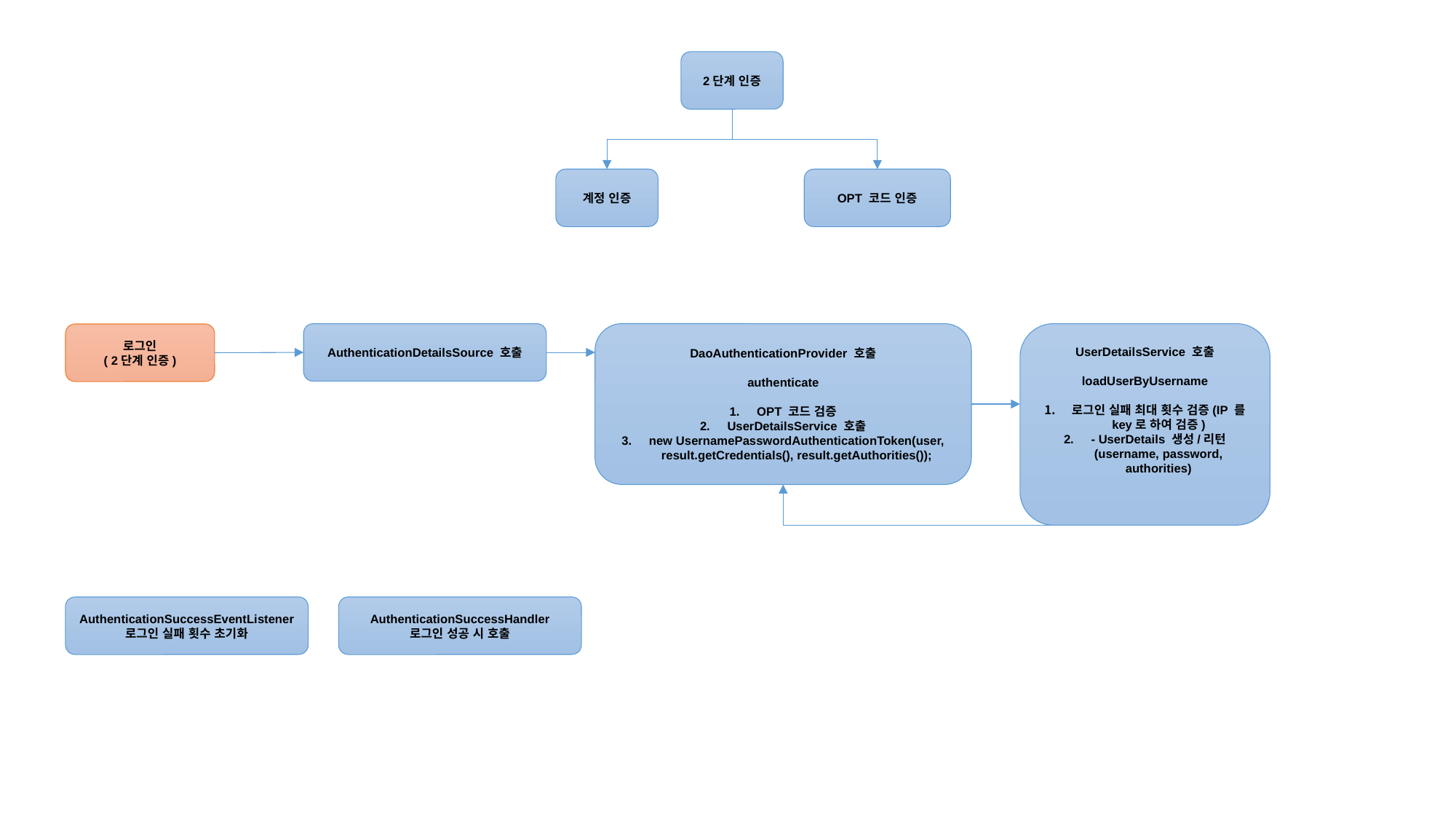

2단계 인증
계정 인증
OPT 코드 인증
DaoAuthenticationProvider 호출
authenticate

OPT 코드 검증
UserDetailsService 호출
new UsernamePasswordAuthenticationToken(user, result.getCredentials(), result.getAuthorities());
UserDetailsService 호출
loadUserByUsername

로그인 실패 최대 횟수 검증(IP 를 key로 하여 검증)
- UserDetails 생성/리턴
(username, password, authorities)

AuthenticationDetailsSource 호출
로그인
( 2단계 인증)
AuthenticationSuccessEventListener
로그인 실패 횟수 초기화
AuthenticationSuccessHandler
로그인 성공 시 호출